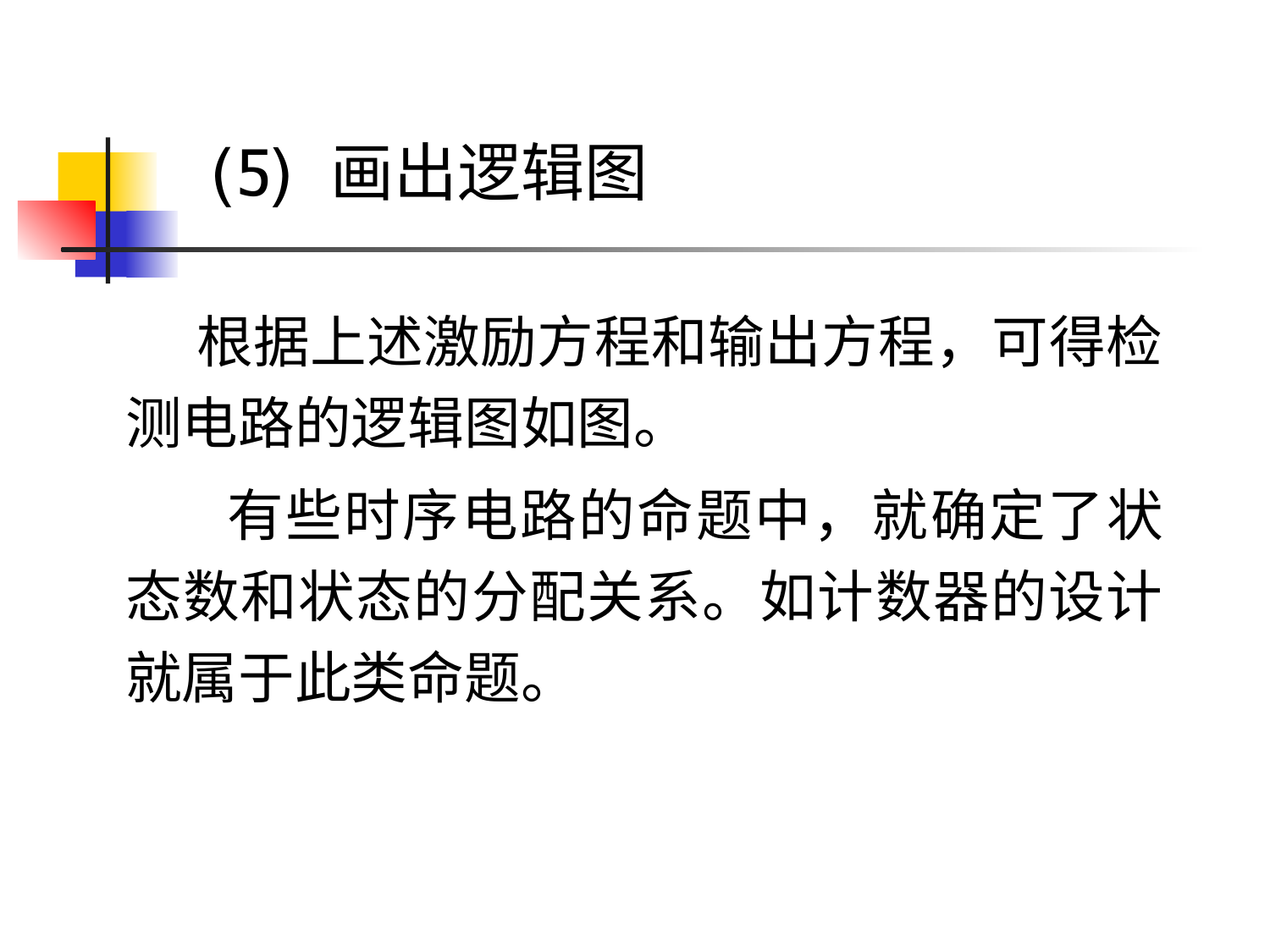

(5) 画出逻辑图
        根据上述激励方程和输出方程，可得检测电路的逻辑图如图。
         有些时序电路的命题中，就确定了状态数和状态的分配关系。如计数器的设计就属于此类命题。